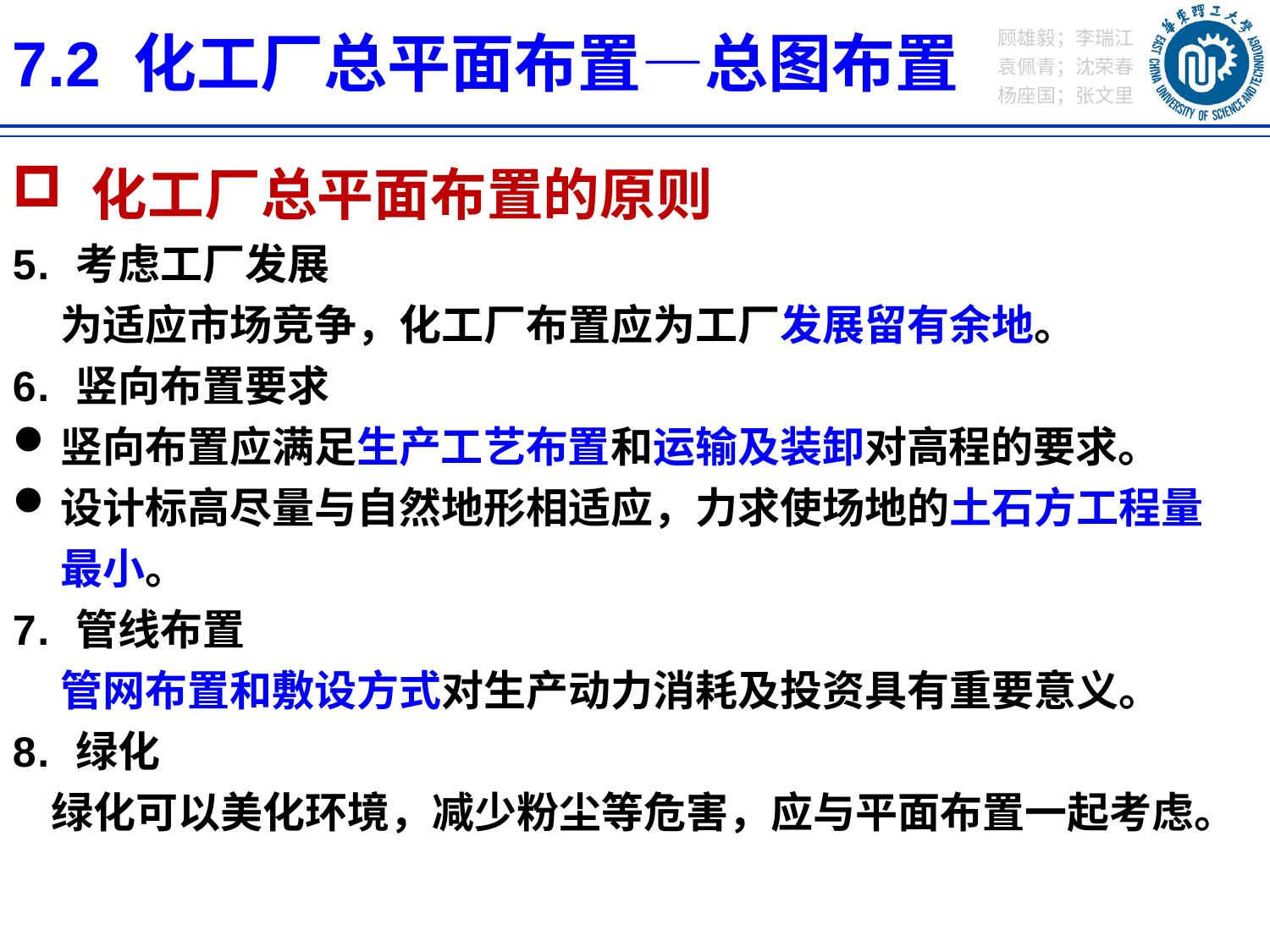

7.2 化工厂总平面布置—总图布置
 化工厂总平面布置的原则
考虑工厂发展
    为适应市场竞争，化工厂布置应为工厂发展留有余地。
竖向布置要求
竖向布置应满足生产工艺布置和运输及装卸对高程的要求。
设计标高尽量与自然地形相适应，力求使场地的土石方工程量最小。
管线布置
    管网布置和敷设方式对生产动力消耗及投资具有重要意义。
绿化
   绿化可以美化环境，减少粉尘等危害，应与平面布置一起考虑。